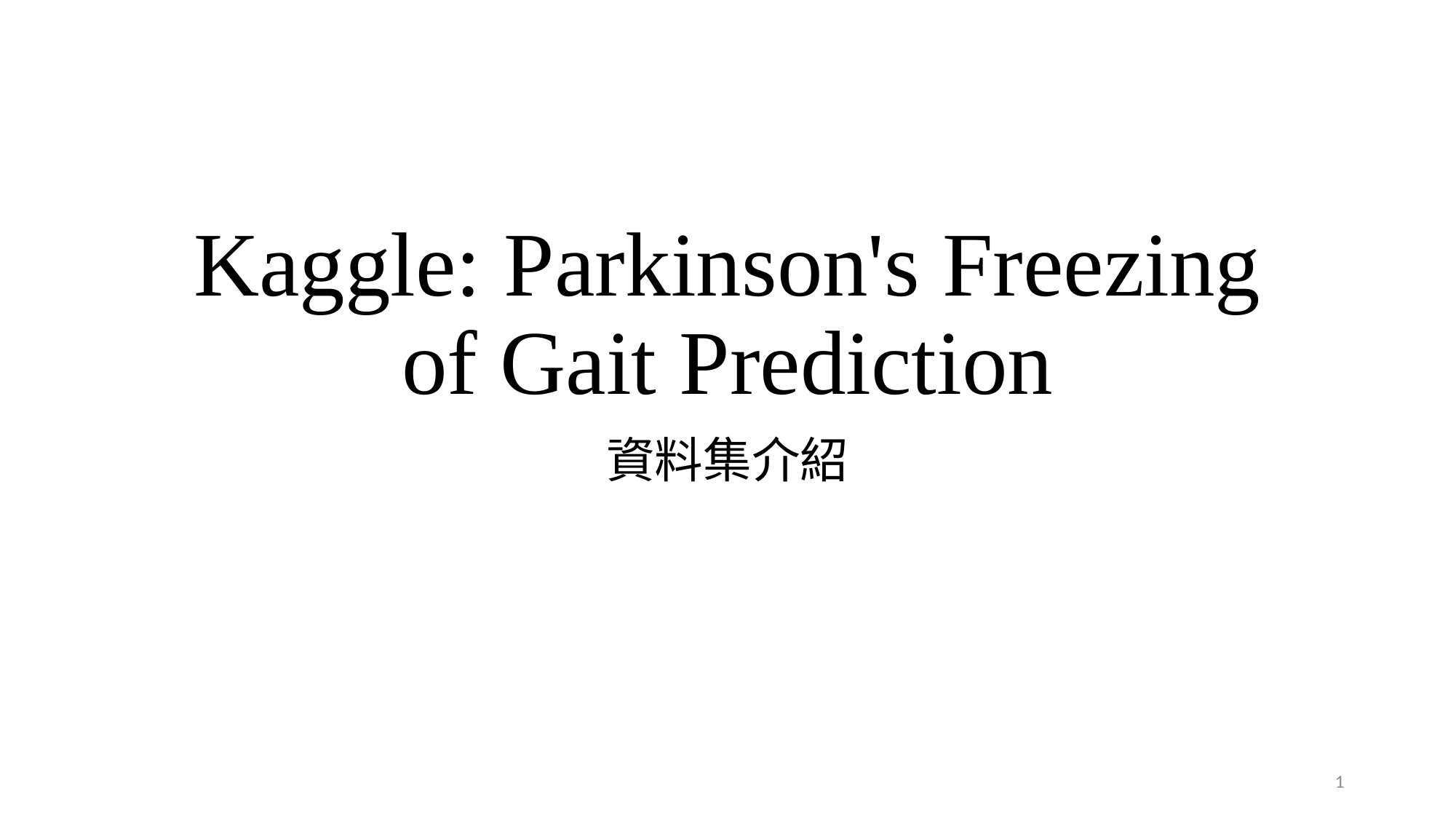

# Kaggle: Parkinson's Freezing of Gait Prediction
資料集介紹
1